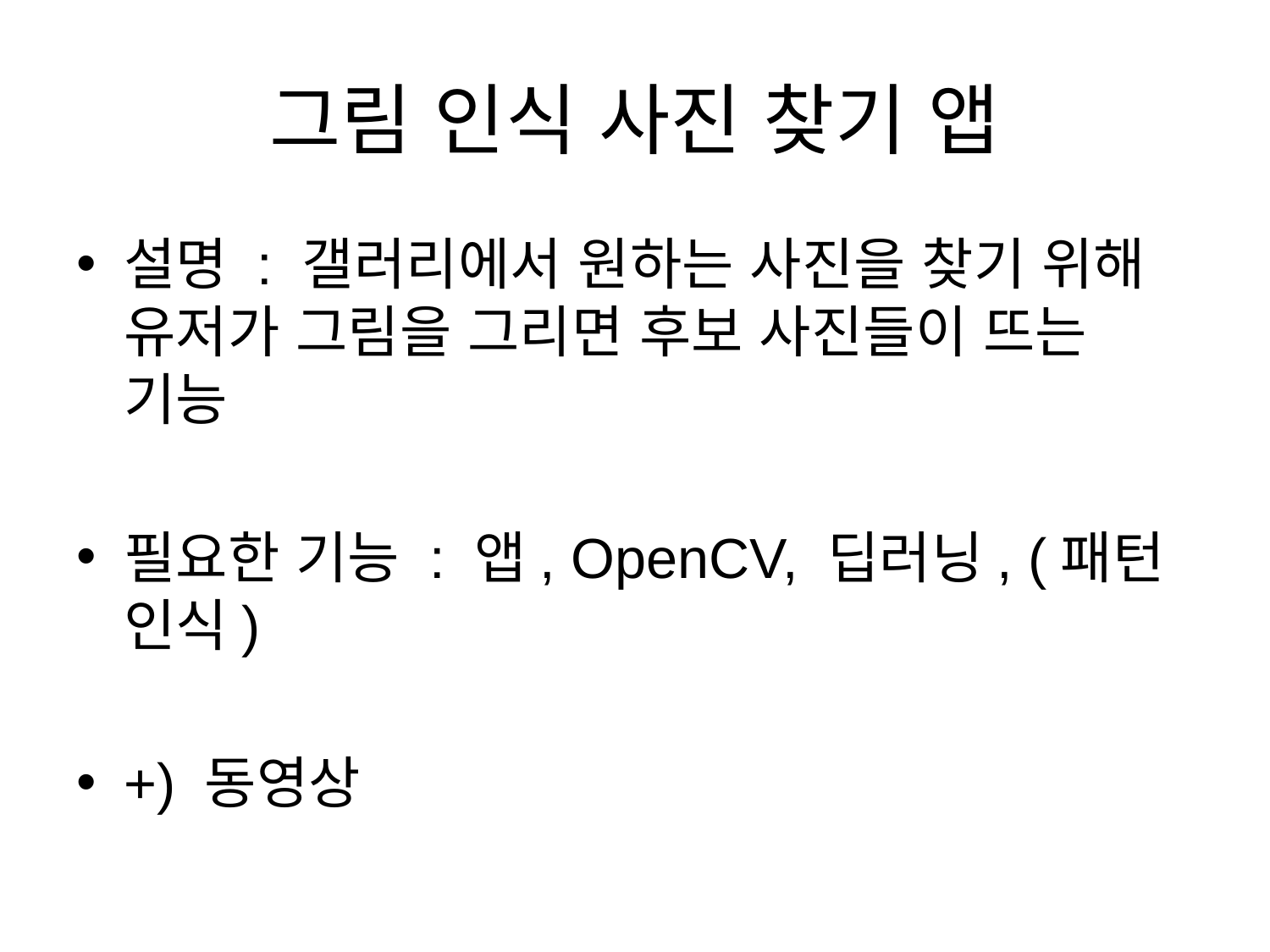

# 그림 인식 사진 찾기 앱
설명 : 갤러리에서 원하는 사진을 찾기 위해 유저가 그림을 그리면 후보 사진들이 뜨는 기능

필요한 기능 : 앱, OpenCV, 딥러닝, (패턴 인식)

+) 동영상